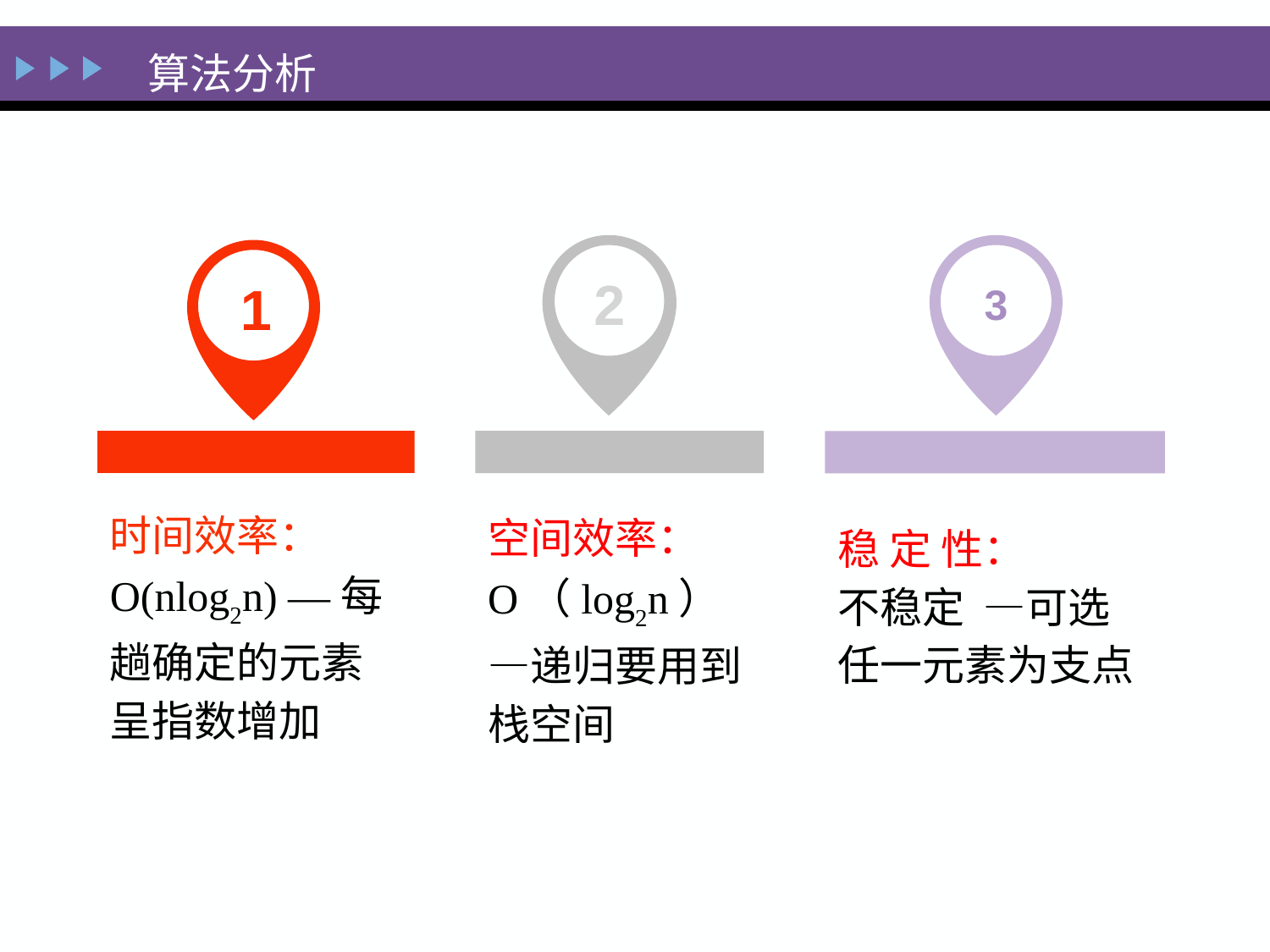

算法分析

2

3

1
时间效率：O(nlog2n) —每趟确定的元素呈指数增加
空间效率：
O（log2n）—递归要用到栈空间
稳 定 性：
不稳定  —可选任一元素为支点